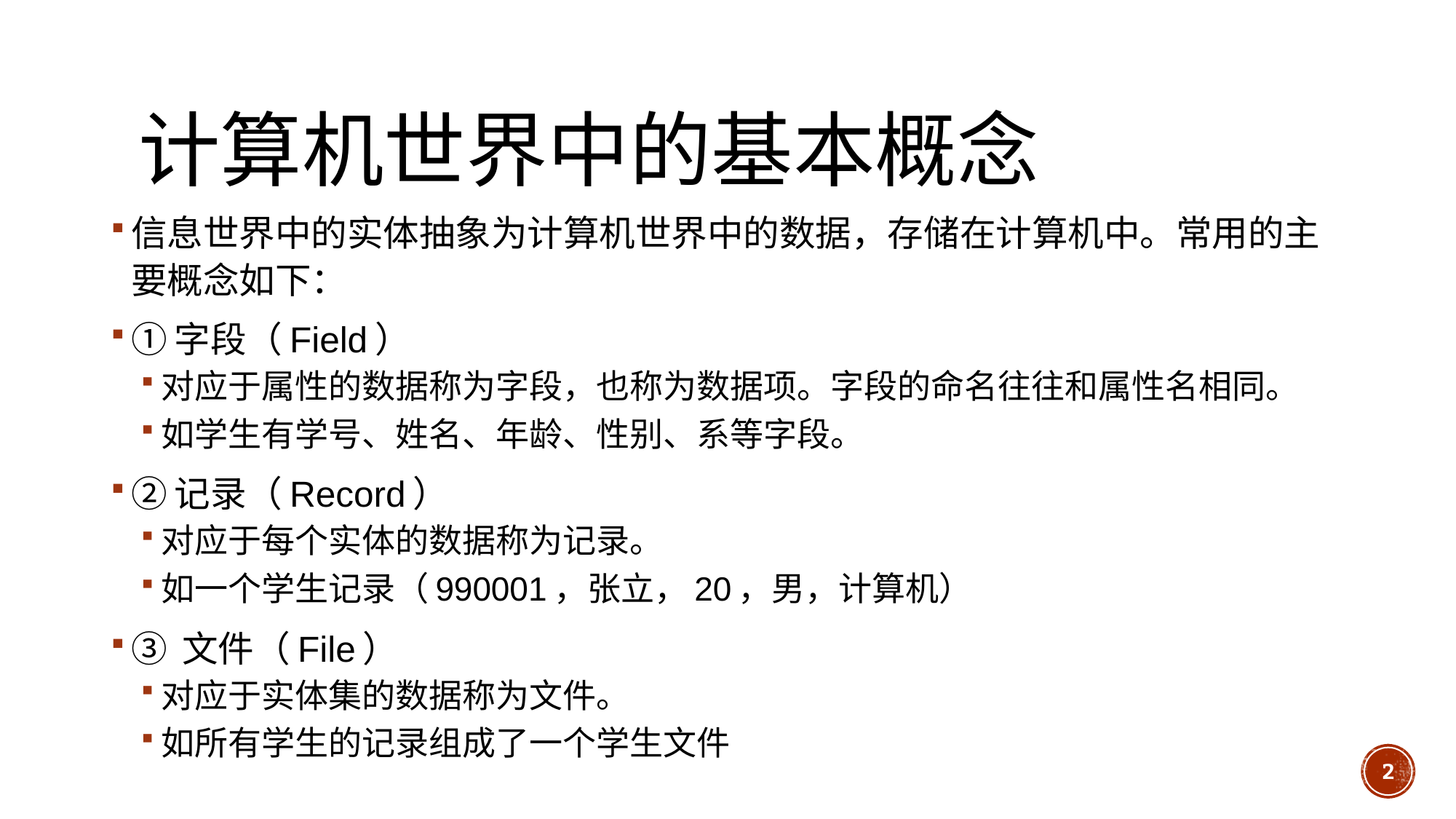

# 计算机世界中的基本概念
信息世界中的实体抽象为计算机世界中的数据，存储在计算机中。常用的主要概念如下：
①字段（Field）
对应于属性的数据称为字段，也称为数据项。字段的命名往往和属性名相同。
如学生有学号、姓名、年龄、性别、系等字段。
②记录（Record）
对应于每个实体的数据称为记录。
如一个学生记录（990001，张立，20，男，计算机）
③ 文件（File）
对应于实体集的数据称为文件。
如所有学生的记录组成了一个学生文件

2